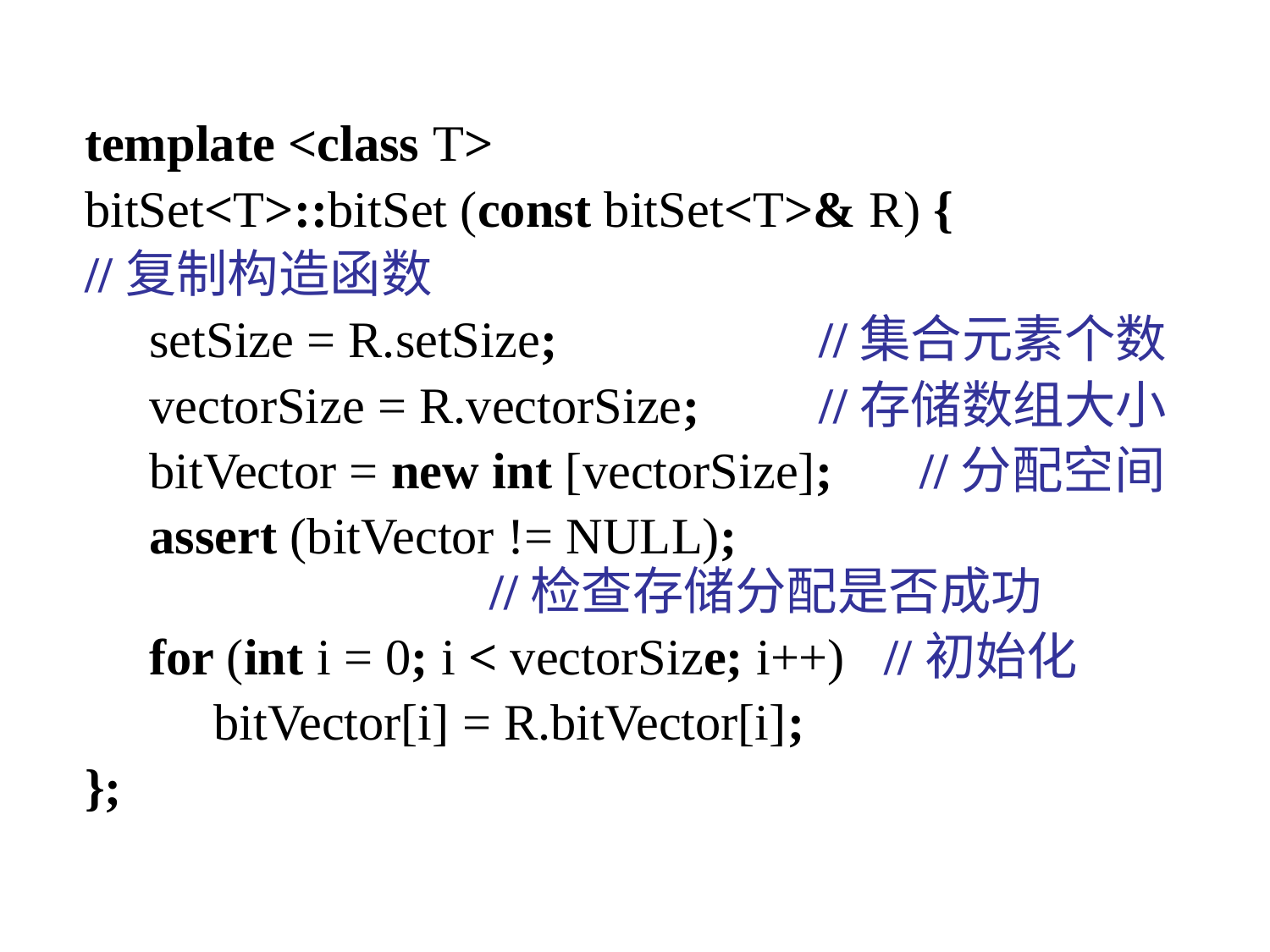

template <class T>
bitSet<T>::bitSet (const bitSet<T>& R) {
//复制构造函数
     setSize = R.setSize;		    //集合元素个数
     vectorSize = R.vectorSize; 	    //存储数组大小
     bitVector = new int [vectorSize];	  //分配空间
     assert (bitVector != NULL);						        //检查存储分配是否成功
     for (int i = 0; i < vectorSize; i++)   //初始化
          bitVector[i] = R.bitVector[i];
};